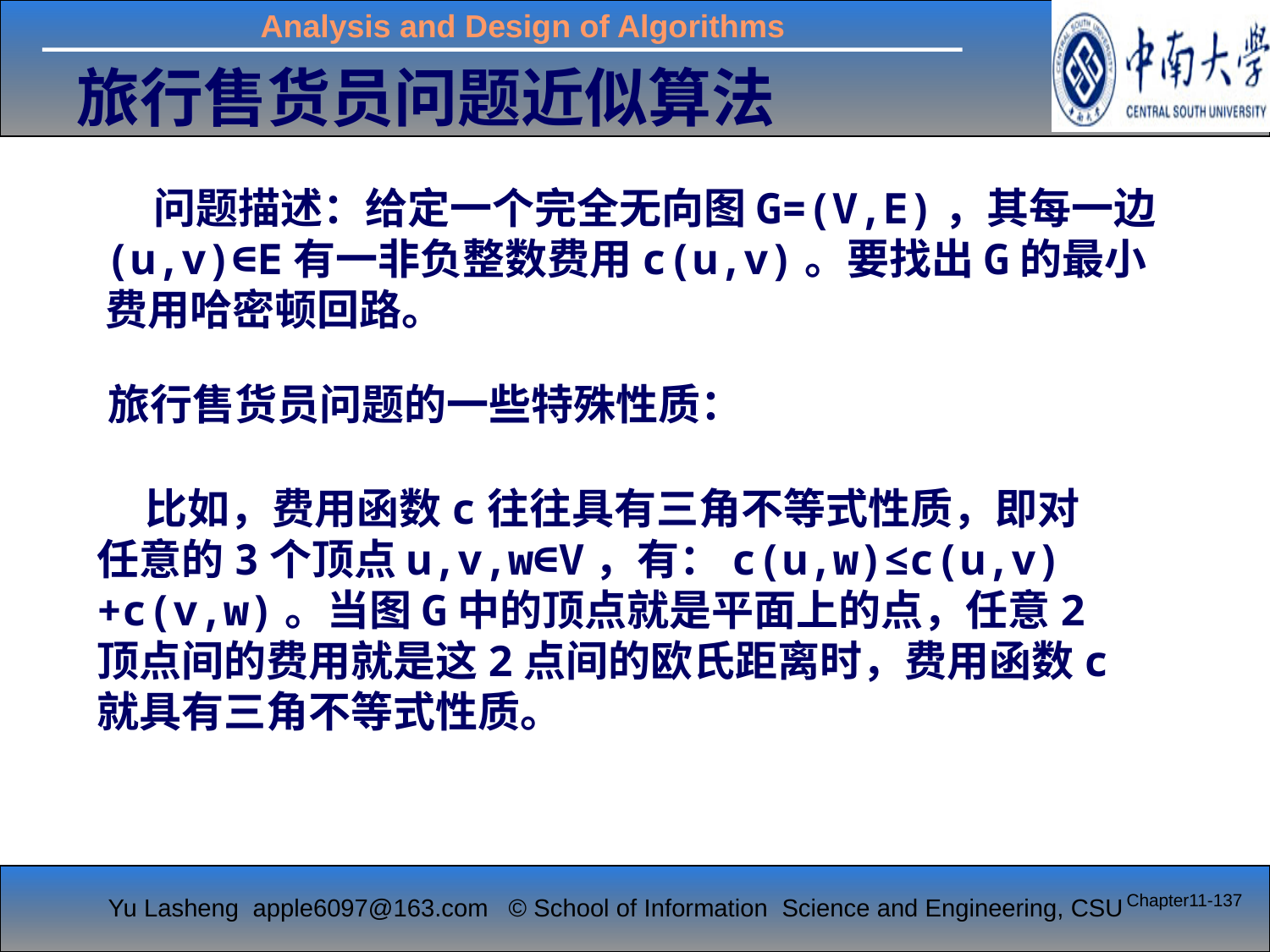

# 旅行售货员问题近似算法
    问题描述：给定一个完全无向图G=(V,E)，其每一边(u,v)∈E有一非负整数费用c(u,v)。要找出G的最小费用哈密顿回路。
旅行售货员问题的一些特殊性质：
    比如，费用函数c往往具有三角不等式性质，即对任意的3个顶点u,v,w∈V，有：c(u,w)≤c(u,v)+c(v,w)。当图G中的顶点就是平面上的点，任意2顶点间的费用就是这2点间的欧氏距离时，费用函数c就具有三角不等式性质。
Chapter11-137